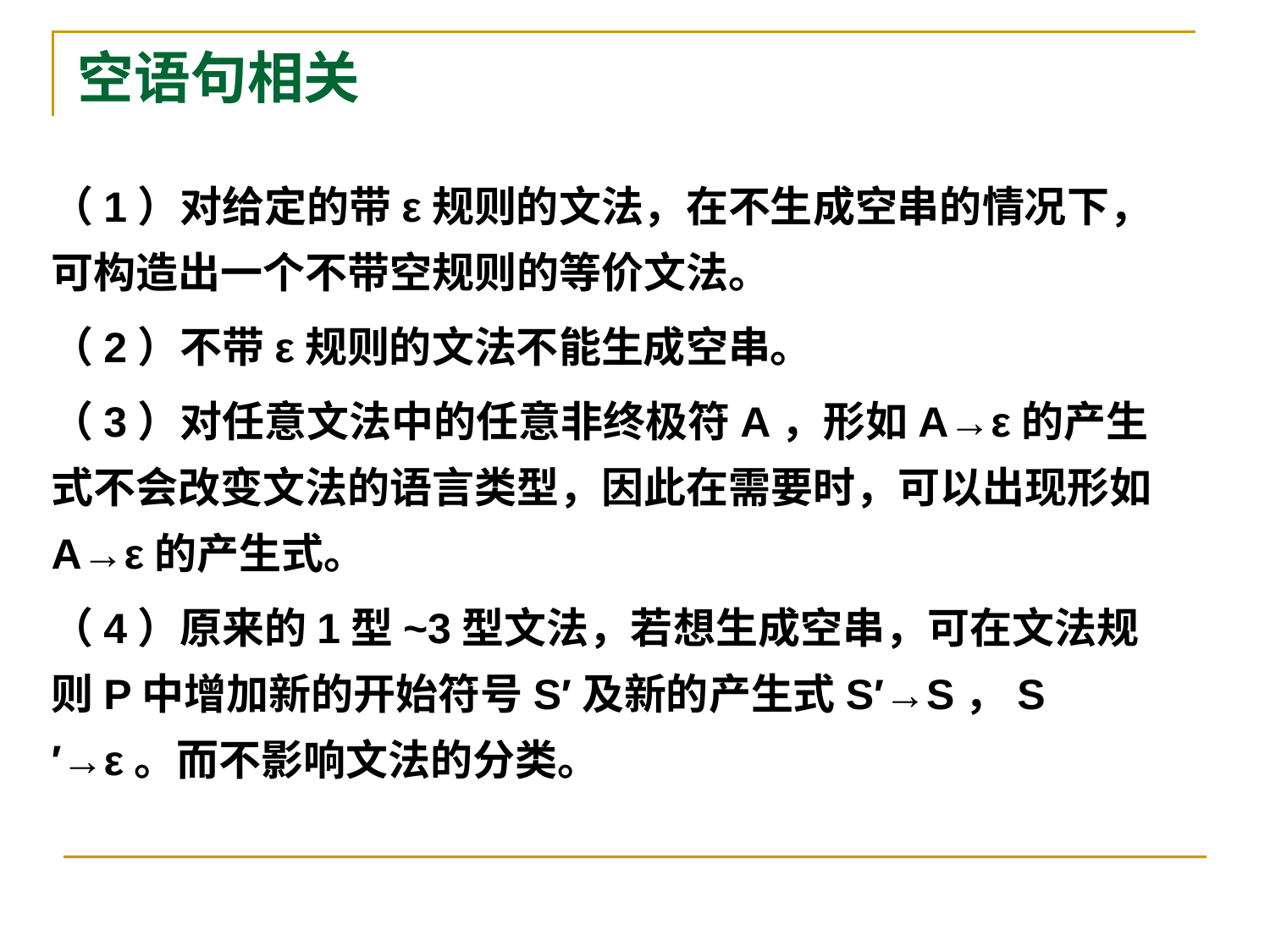

# 空语句相关
（1）对给定的带ε规则的文法，在不生成空串的情况下，可构造出一个不带空规则的等价文法。
（2）不带ε规则的文法不能生成空串。
（3）对任意文法中的任意非终极符A，形如A→ε的产生式不会改变文法的语言类型，因此在需要时，可以出现形如A→ε的产生式。
（4）原来的1型~3型文法，若想生成空串，可在文法规则P中增加新的开始符号S′及新的产生式S′→S，S′→ε。而不影响文法的分类。
123